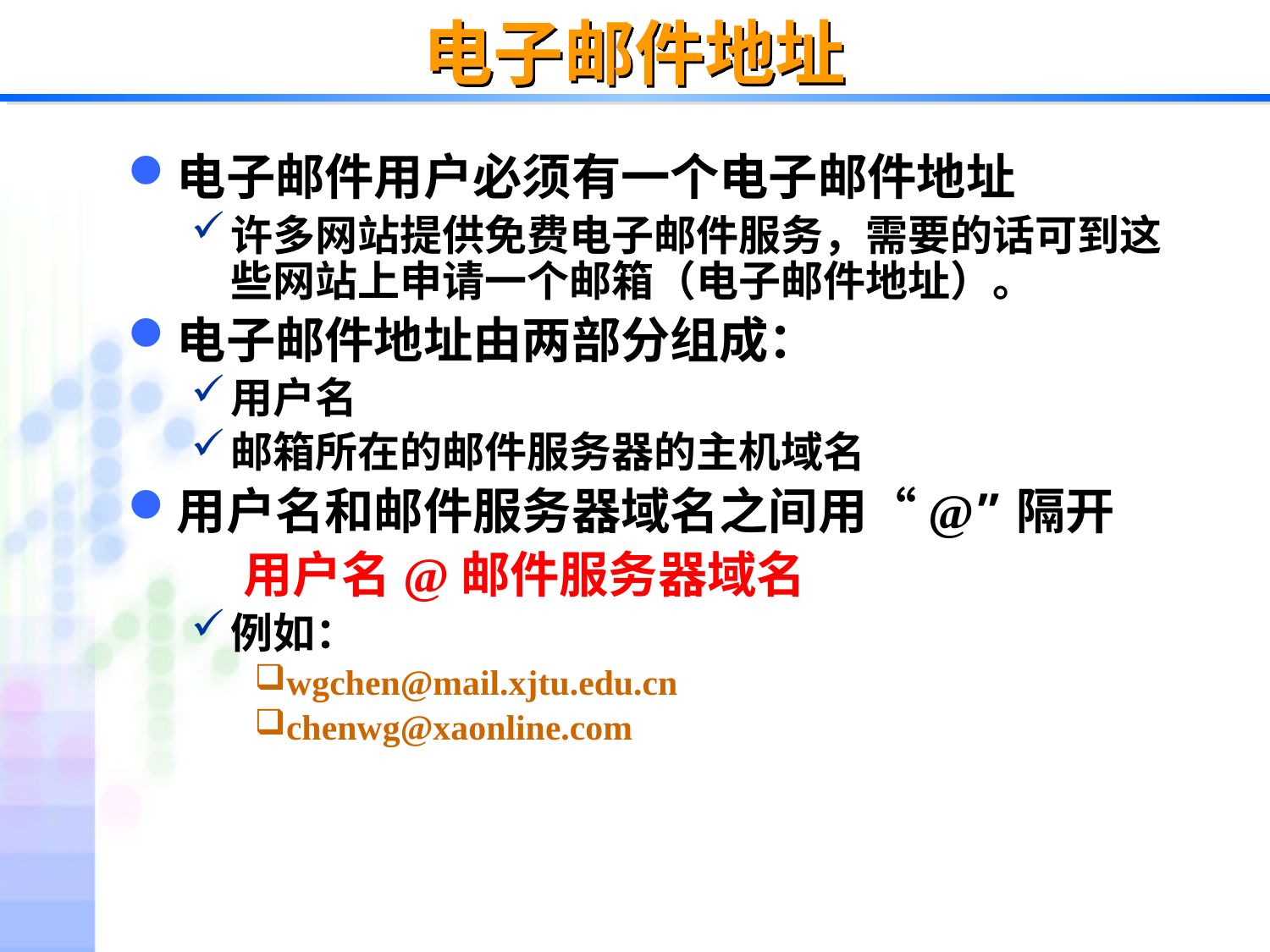

# 电子邮件地址
电子邮件用户必须有一个电子邮件地址
许多网站提供免费电子邮件服务，需要的话可到这些网站上申请一个邮箱（电子邮件地址）。
电子邮件地址由两部分组成：
用户名
邮箱所在的邮件服务器的主机域名
用户名和邮件服务器域名之间用“@”隔开
	     用户名@邮件服务器域名
例如：
wgchen@mail.xjtu.edu.cn
chenwg@xaonline.com